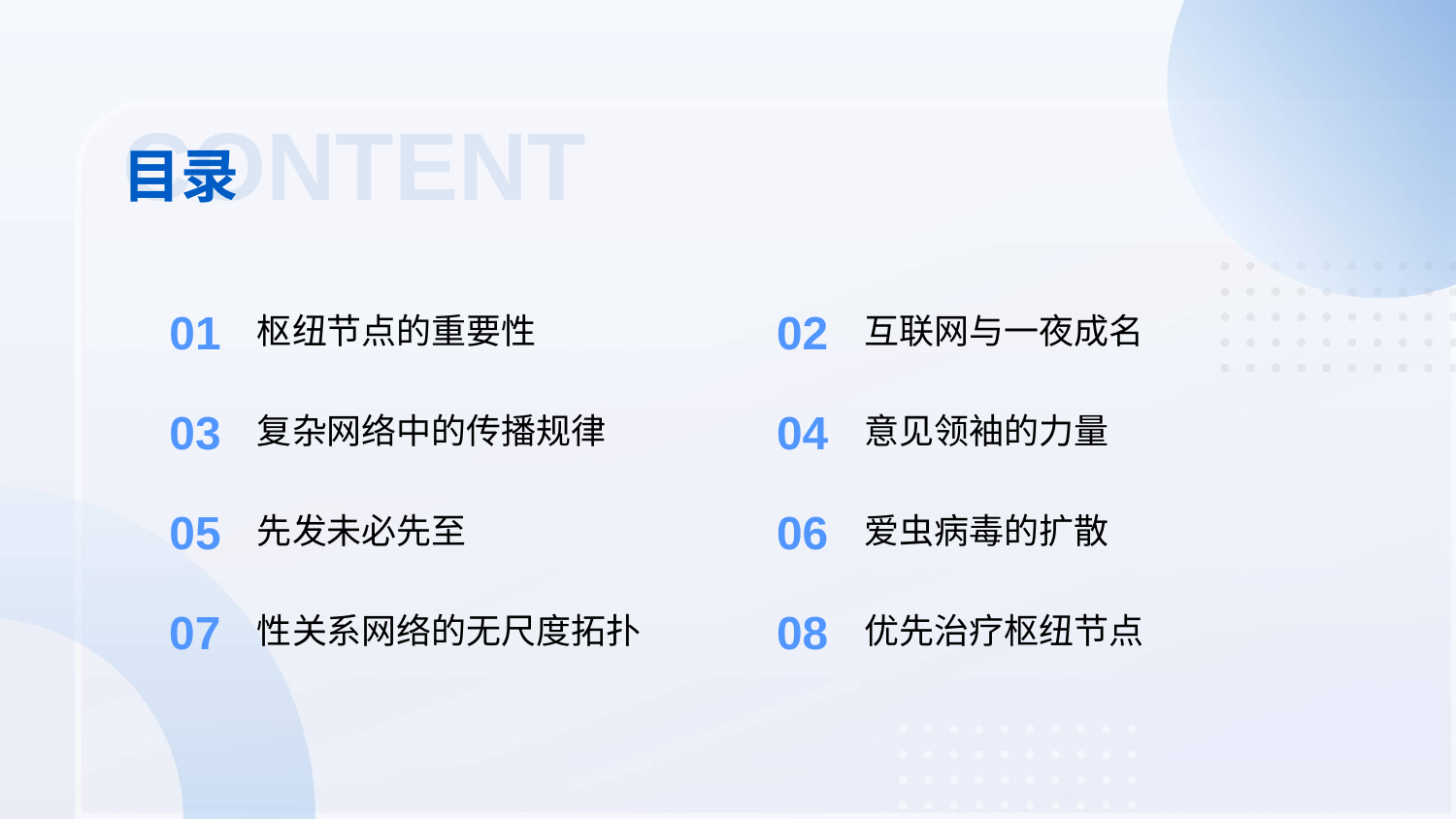

CONTENT
目录
01
02
枢纽节点的重要性
互联网与一夜成名
03
04
复杂网络中的传播规律
意见领袖的力量
05
06
先发未必先至
爱虫病毒的扩散
07
08
性关系网络的无尺度拓扑
优先治疗枢纽节点